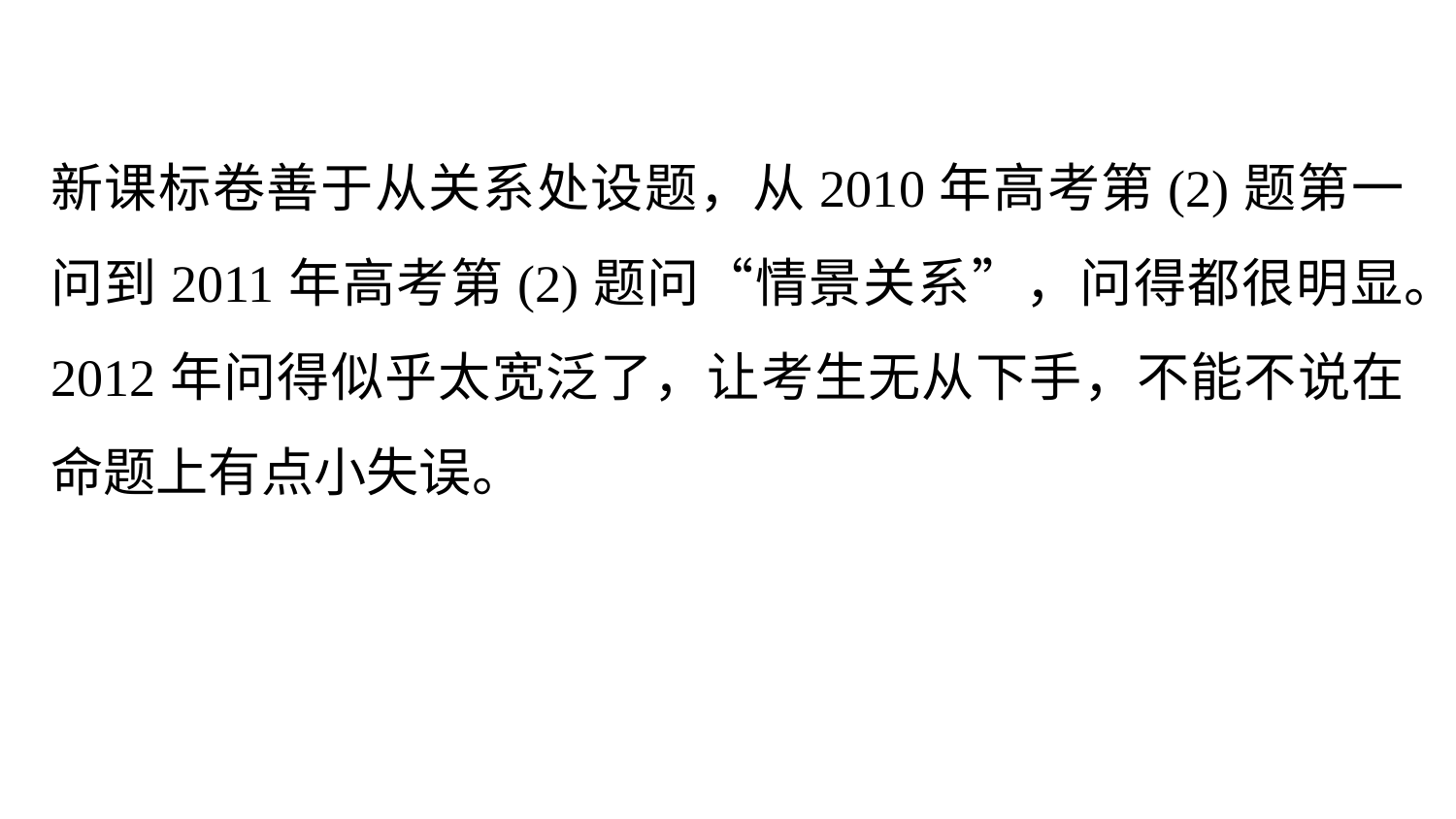

新课标卷善于从关系处设题，从2010年高考第(2)题第一问到2011年高考第(2)题问“情景关系”，问得都很明显。2012年问得似乎太宽泛了，让考生无从下手，不能不说在命题上有点小失误。